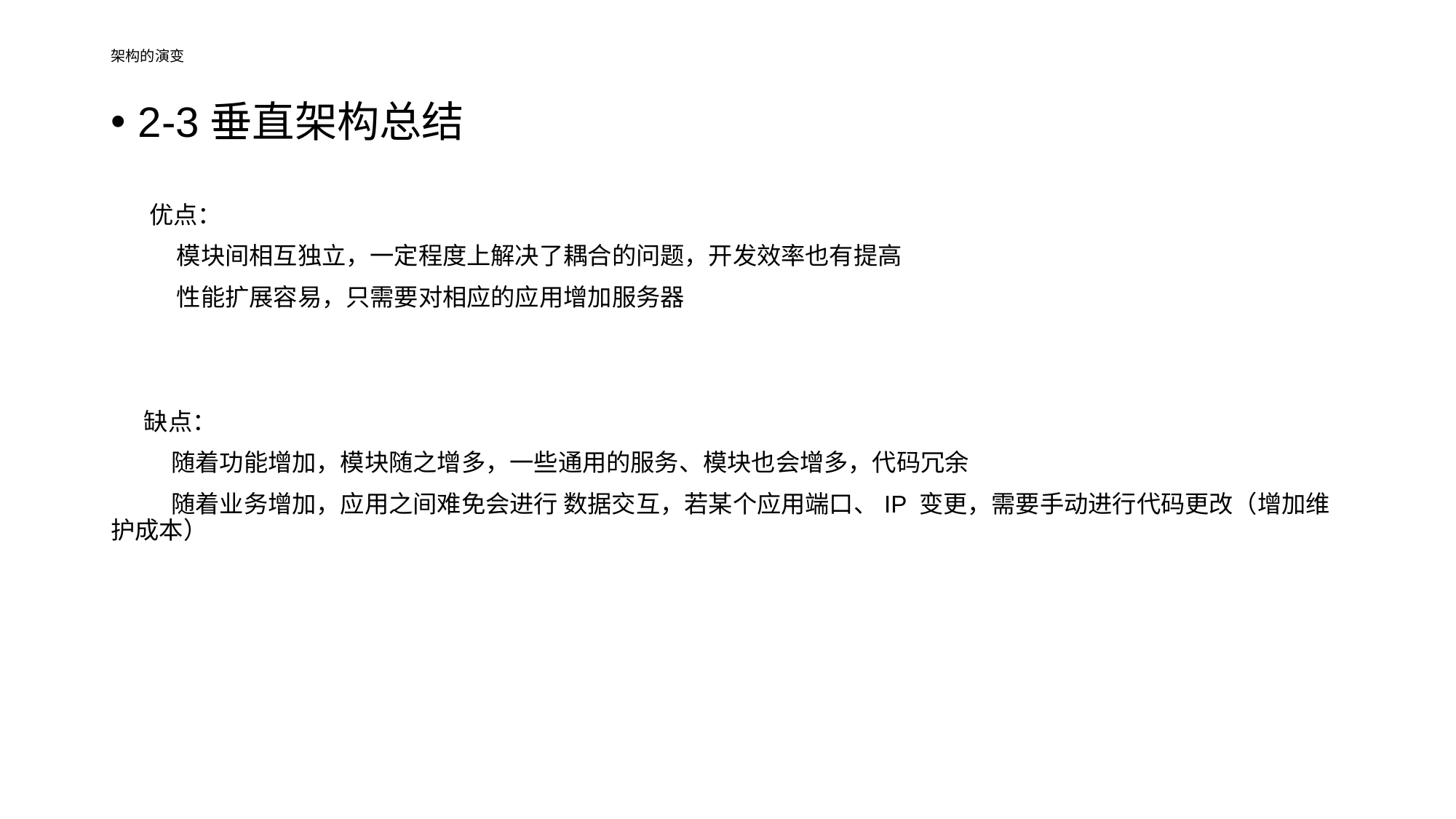

# 架构的演变
2-3垂直架构总结

      优点：
           模块间相互独立，一定程度上解决了耦合的问题，开发效率也有提高
           性能扩展容易，只需要对相应的应用增加服务器

     缺点：
          随着功能增加，模块随之增多，一些通用的服务、模块也会增多，代码冗余
          随着业务增加，应用之间难免会进行 数据交互，若某个应用端口、IP 变更，需要手动进行代码更改（增加维护成本）